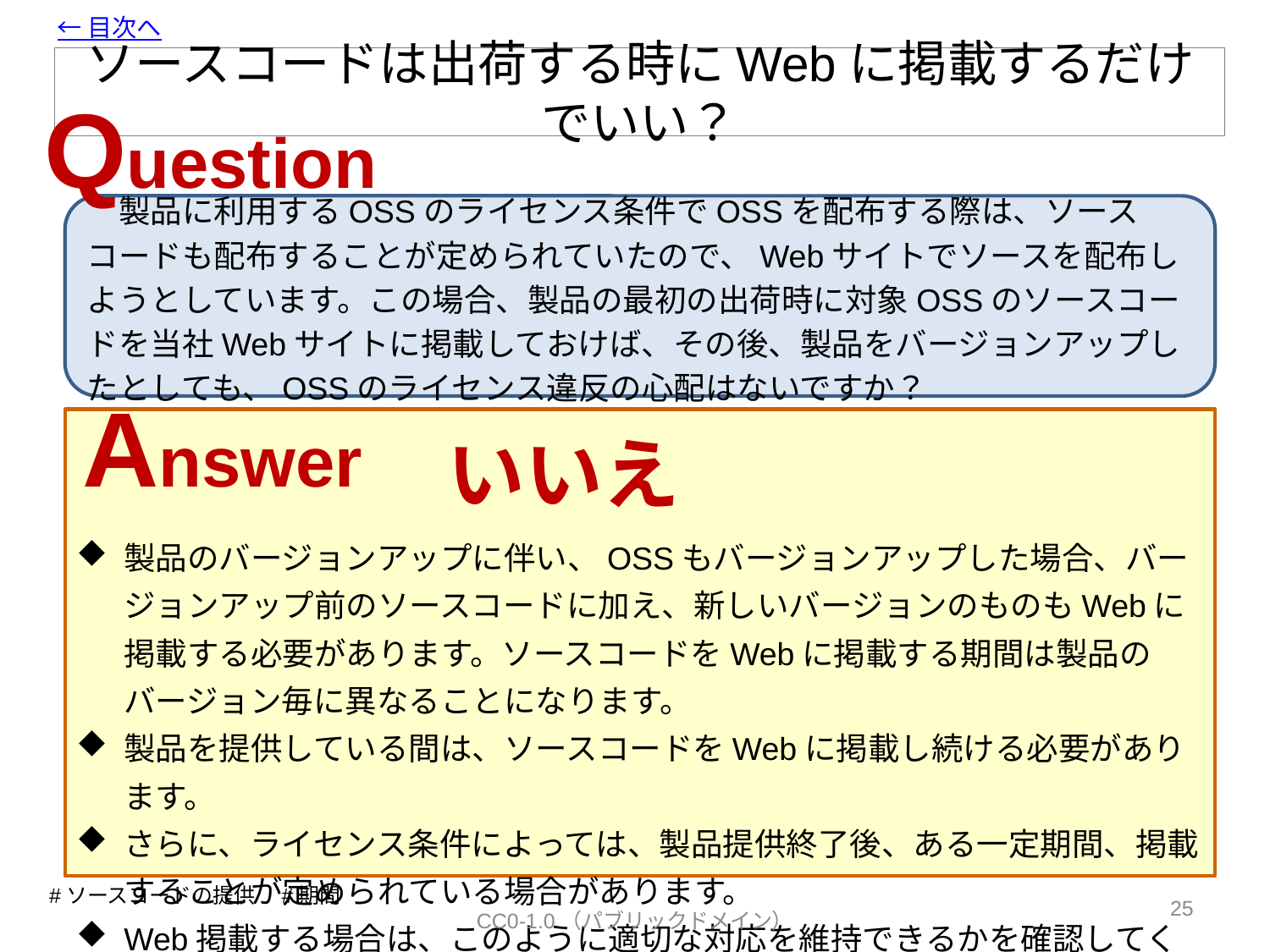

← 目次へ
# ソースコードは出荷する時にWebに掲載するだけでいい？
Question
　製品に利用するOSSのライセンス条件でOSSを配布する際は、ソースコードも配布することが定められていたので、Webサイトでソースを配布しようとしています。この場合、製品の最初の出荷時に対象OSSのソースコードを当社Webサイトに掲載しておけば、その後、製品をバージョンアップしたとしても、OSSのライセンス違反の心配はないですか？
Answer

いいえ
製品のバージョンアップに伴い、OSSもバージョンアップした場合、バージョンアップ前のソースコードに加え、新しいバージョンのものもWebに掲載する必要があります。ソースコードをWebに掲載する期間は製品のバージョン毎に異なることになります。
製品を提供している間は、ソースコードをWebに掲載し続ける必要があります。
さらに、ライセンス条件によっては、製品提供終了後、ある一定期間、掲載することが定められている場合があります。
Web掲載する場合は、このように適切な対応を維持できるかを確認してください。
#ソースコードの提供　#期間
25
CC0-1.0（パブリックドメイン）